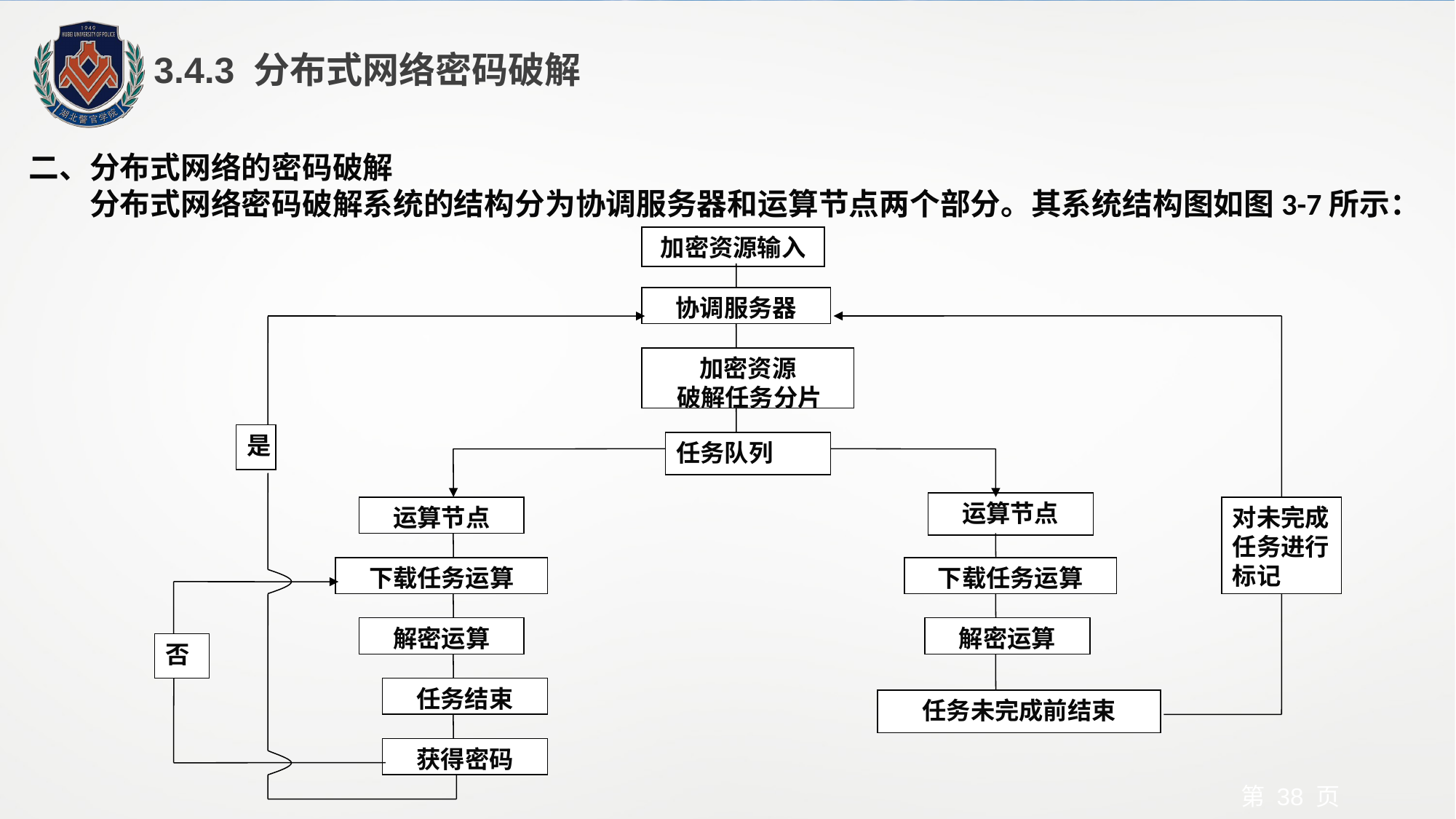

3.4.3 分布式网络密码破解
二、分布式网络的密码破解
　　分布式网络密码破解系统的结构分为协调服务器和运算节点两个部分。其系统结构图如图3-7所示：
加密资源输入

协调服务器

加密资源
　破解任务分片

任务队列

运算节点

运算节点

下载任务运算

下载任务运算

解密运算

解密运算

任务结束

任务未完成前结束

获得密码

是

对未完成任务进行标记

否